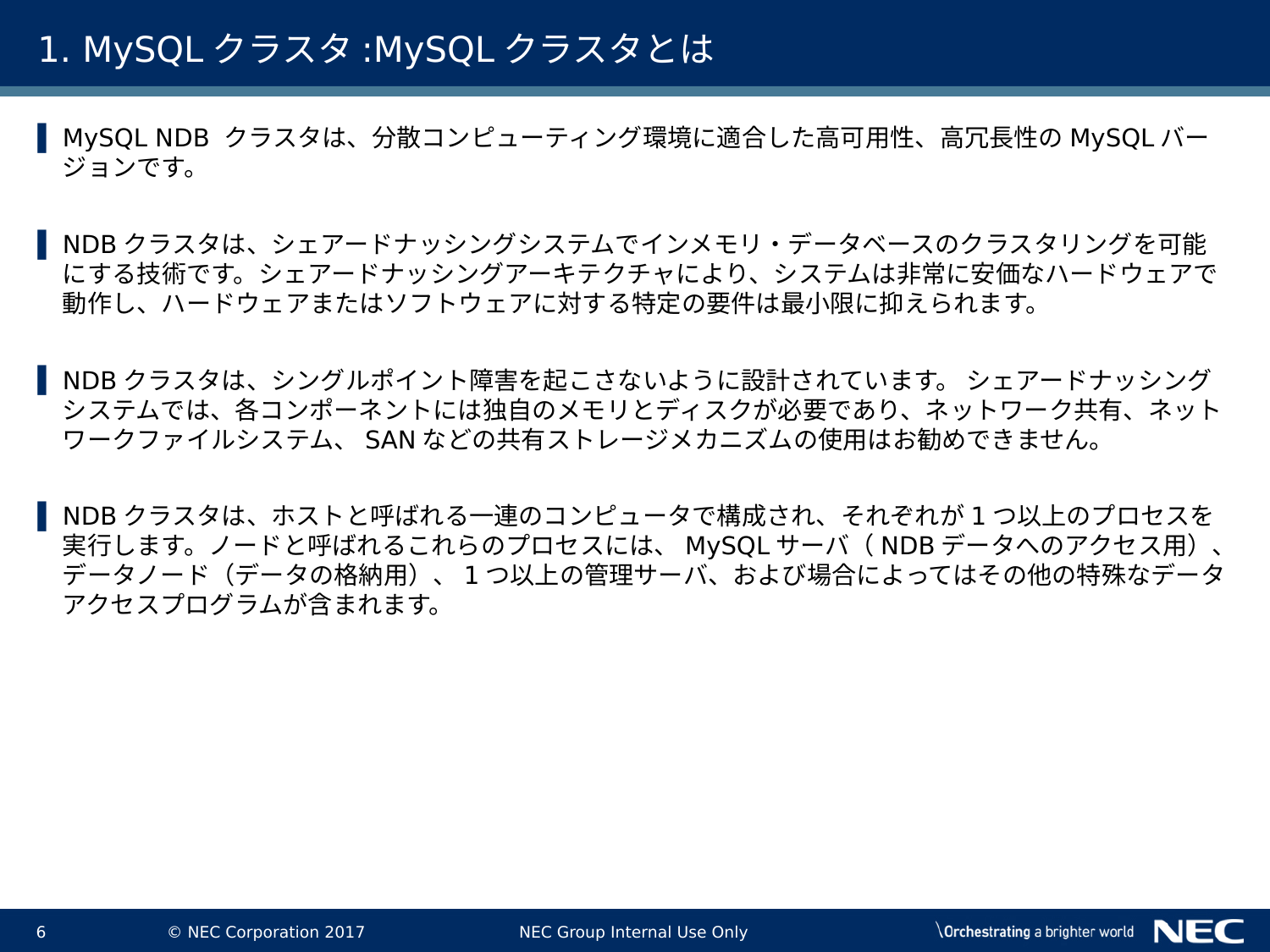

# 1. MySQLクラスタ:MySQLクラスタとは
MySQL NDB クラスタは、分散コンピューティング環境に適合した高可用性、高冗長性のMySQLバージョンです。

NDBクラスタは、シェアードナッシングシステムでインメモリ・データベースのクラスタリングを可能にする技術です。シェアードナッシングアーキテクチャにより、システムは非常に安価なハードウェアで動作し、ハードウェアまたはソフトウェアに対する特定の要件は最小限に抑えられます。

NDBクラスタは、シングルポイント障害を起こさないように設計されています。 シェアードナッシングシステムでは、各コンポーネントには独自のメモリとディスクが必要であり、ネットワーク共有、ネットワークファイルシステム、SANなどの共有ストレージメカニズムの使用はお勧めできません。

NDBクラスタは、ホストと呼ばれる一連のコンピュータで構成され、それぞれが1つ以上のプロセスを実行します。ノードと呼ばれるこれらのプロセスには、MySQLサーバ（NDBデータへのアクセス用）、データノード（データの格納用）、1つ以上の管理サーバ、および場合によってはその他の特殊なデータアクセスプログラムが含まれます。